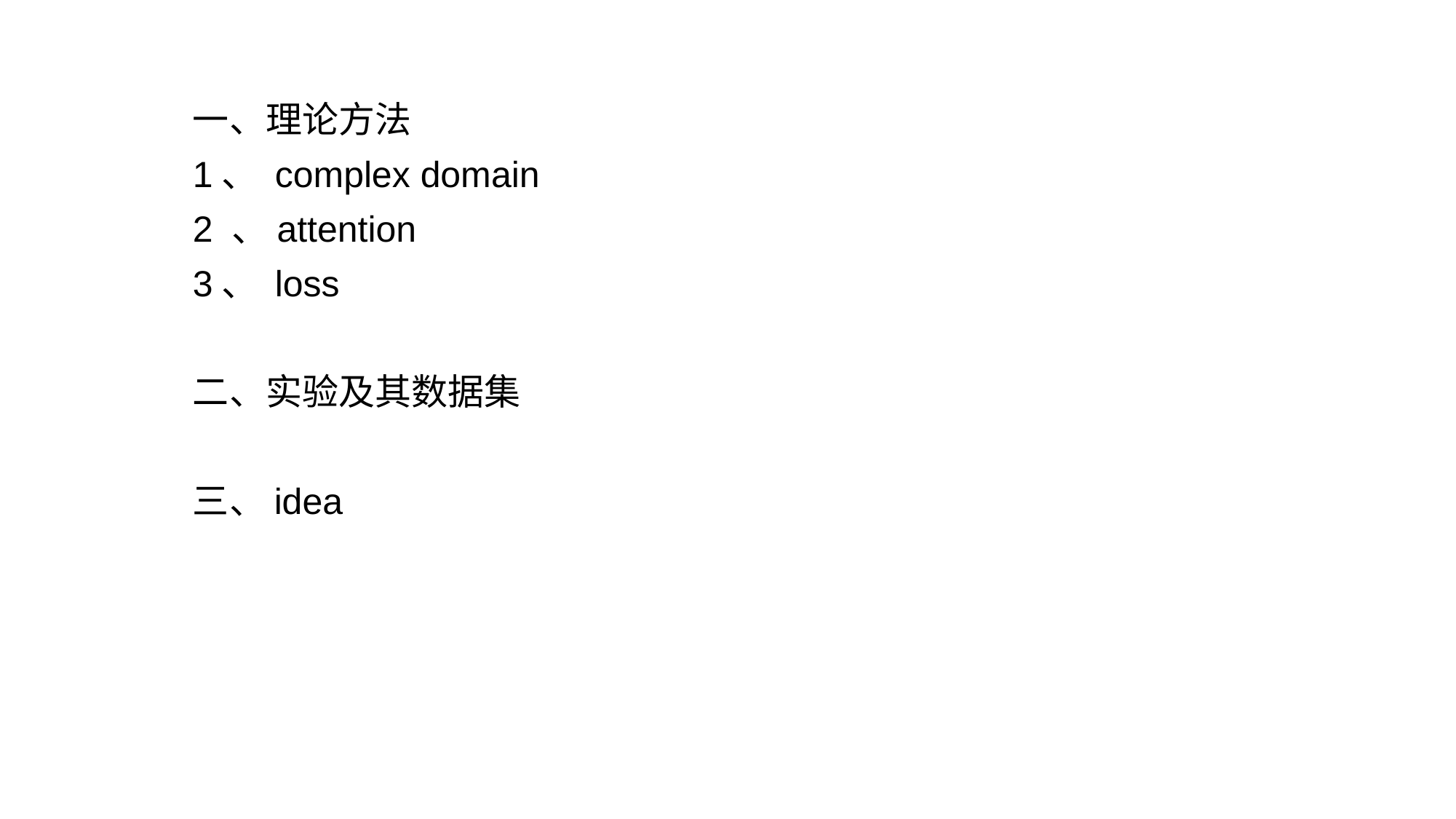

一、理论方法
1、 complex domain
2 、attention
3、 loss

二、实验及其数据集

三、idea